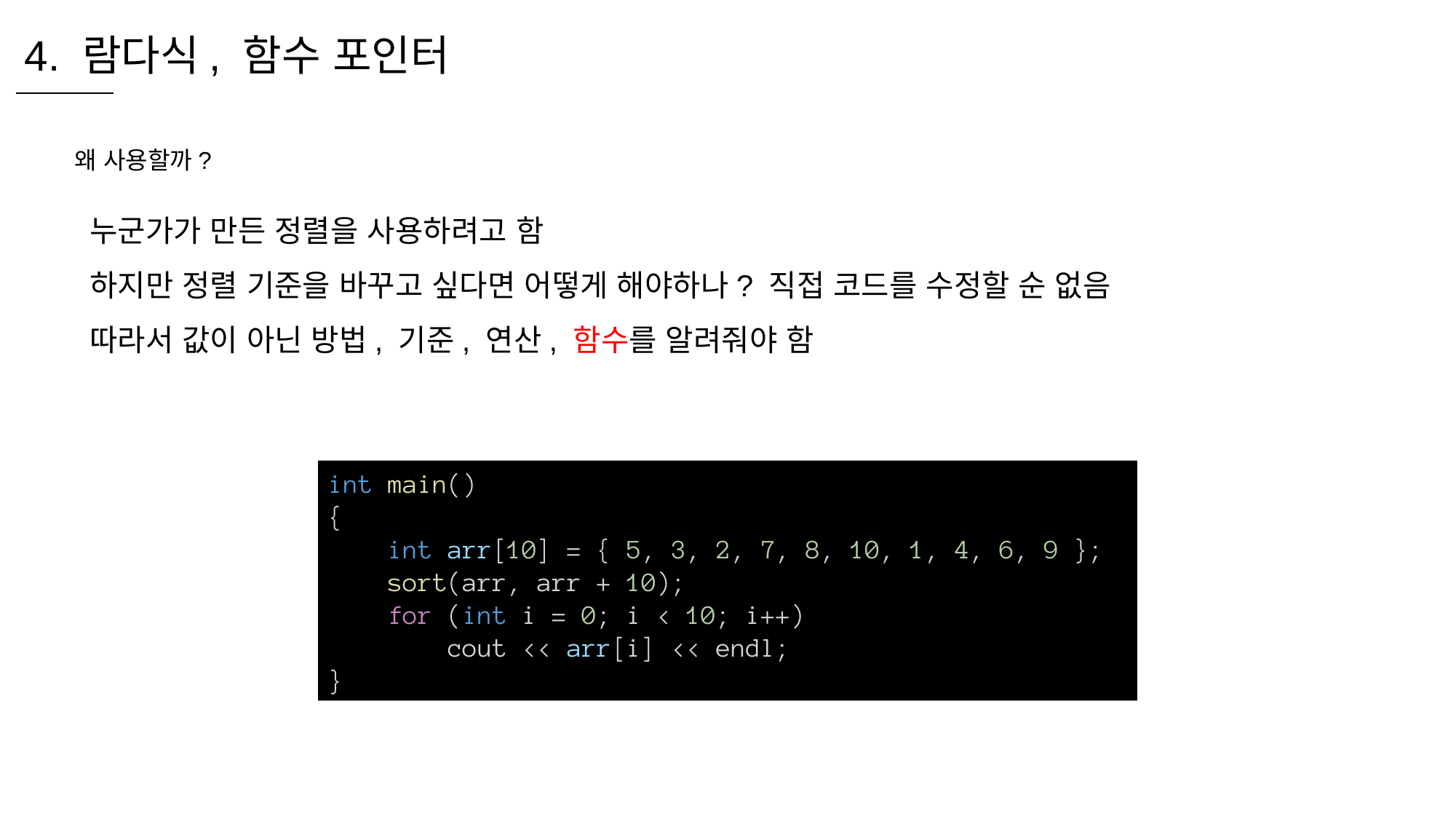

4. 람다식, 함수 포인터
왜 사용할까?
누군가가 만든 정렬을 사용하려고 함
하지만 정렬 기준을 바꾸고 싶다면 어떻게 해야하나? 직접 코드를 수정할 순 없음
따라서 값이 아닌 방법, 기준, 연산, 함수를 알려줘야 함
int main()
{
    int arr[10] = { 5, 3, 2, 7, 8, 10, 1, 4, 6, 9 };
    sort(arr, arr + 10);
    for (int i = 0; i < 10; i++)
        cout << arr[i] << endl;
}